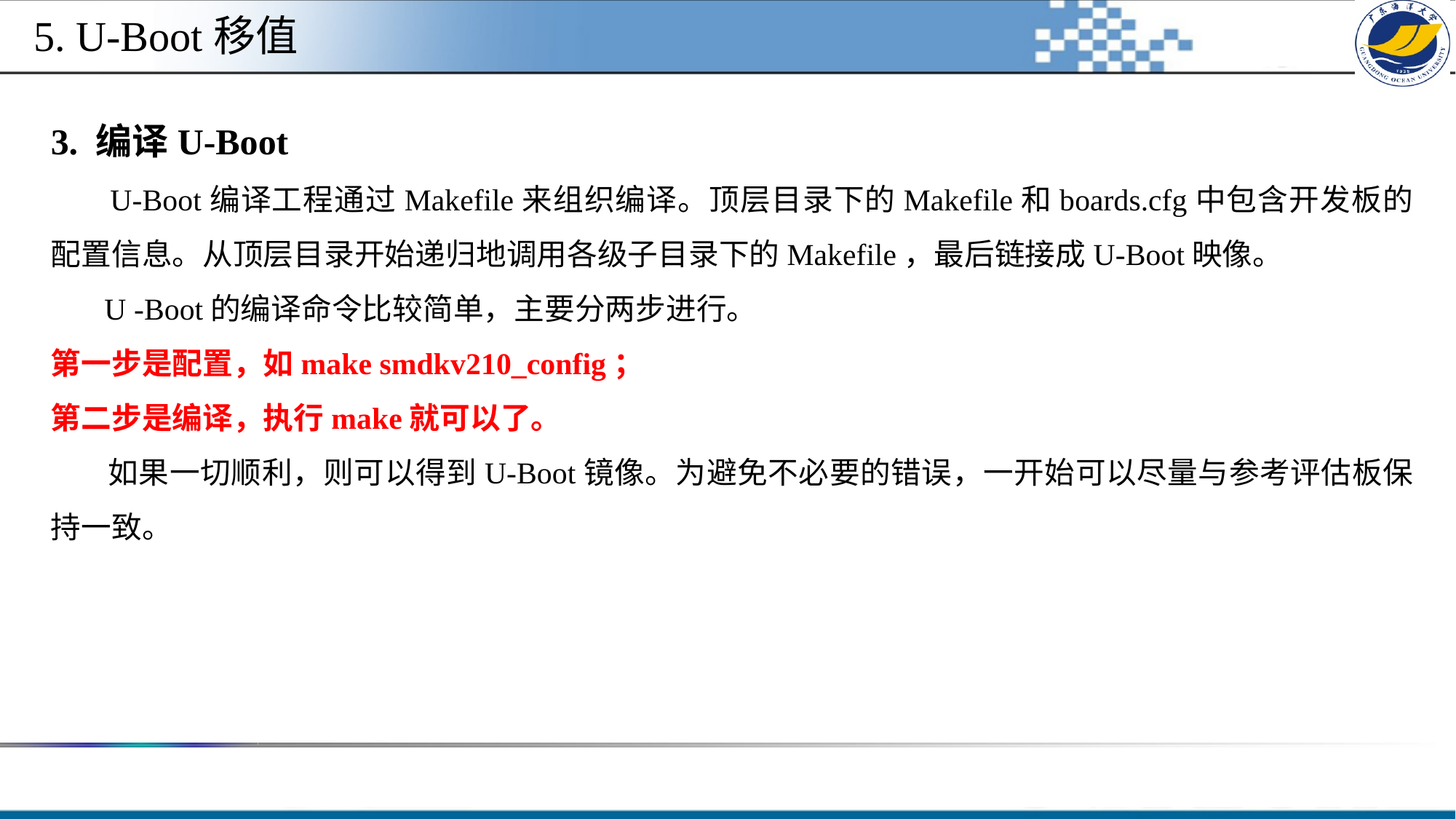

5. U-Boot移值

3. 编译U-Boot
       U-Boot编译工程通过Makefile来组织编译。顶层目录下的Makefile和boards.cfg中包含开发板的配置信息。从顶层目录开始递归地调用各级子目录下的Makefile，最后链接成U-Boot映像。
       U -Boot的编译命令比较简单，主要分两步进行。
第一步是配置，如make smdkv210_config；
第二步是编译，执行make就可以了。
       如果一切顺利，则可以得到U-Boot镜像。为避免不必要的错误，一开始可以尽量与参考评估板保持一致。